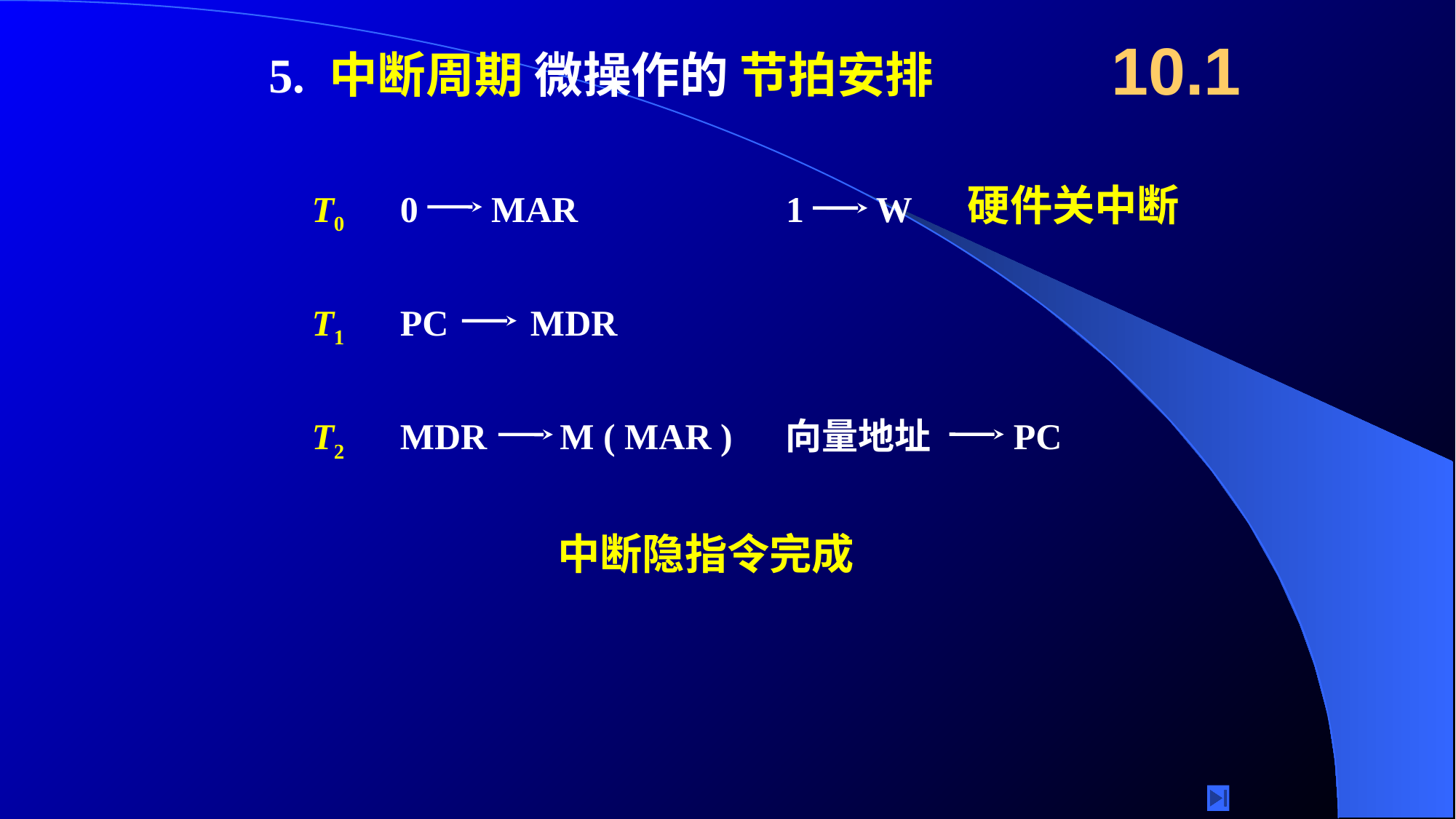

10.1
5. 中断周期 微操作的 节拍安排
硬件关中断
T0
0        MAR

1        W

T1
PC         MDR

T2
MDR        M ( MAR )

向量地址         PC

中断隐指令完成